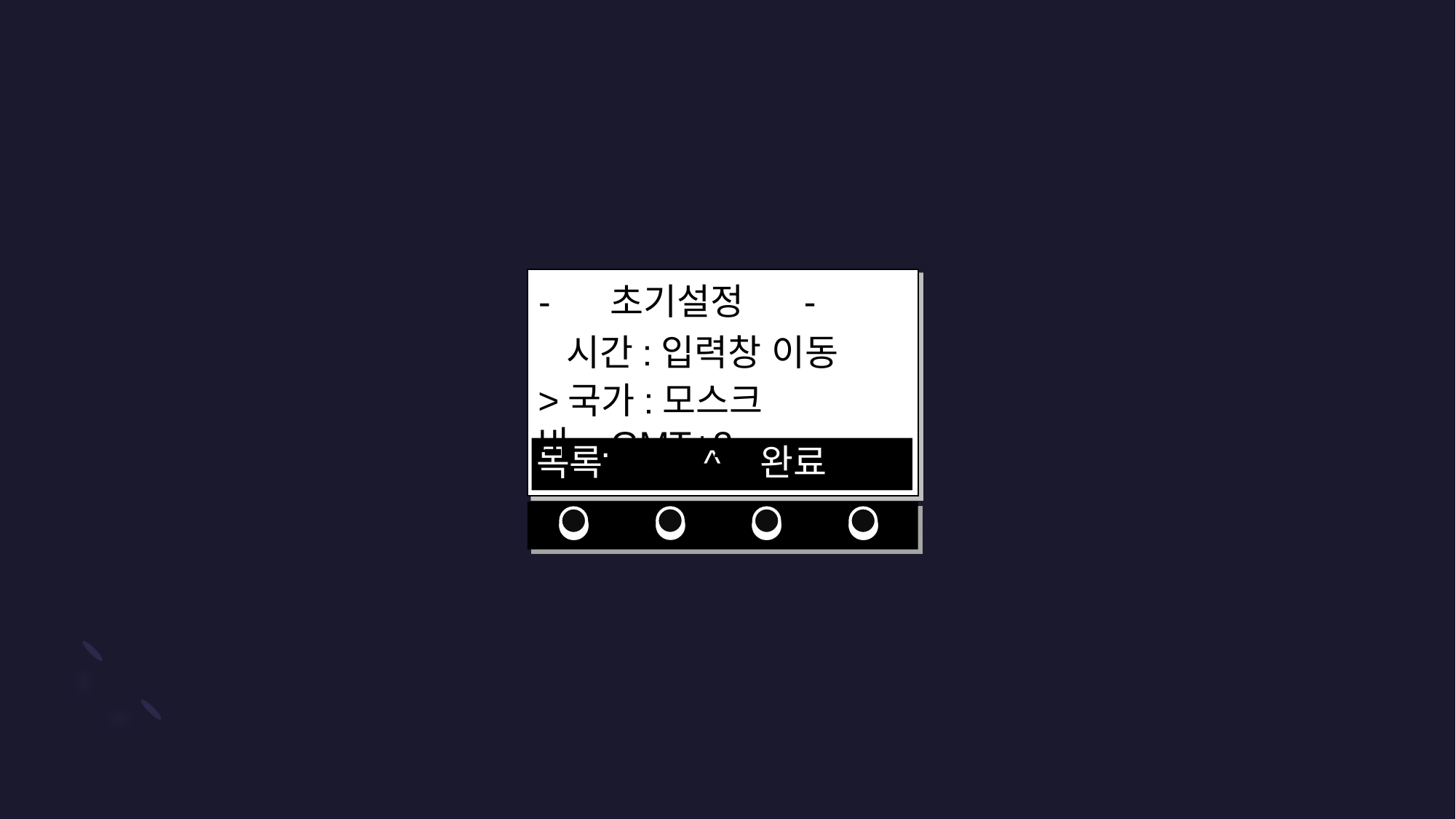

-     초기설정     -
 시간:입력창 이동
>국가:모스크바  .GMT+2
목록         ^   완료